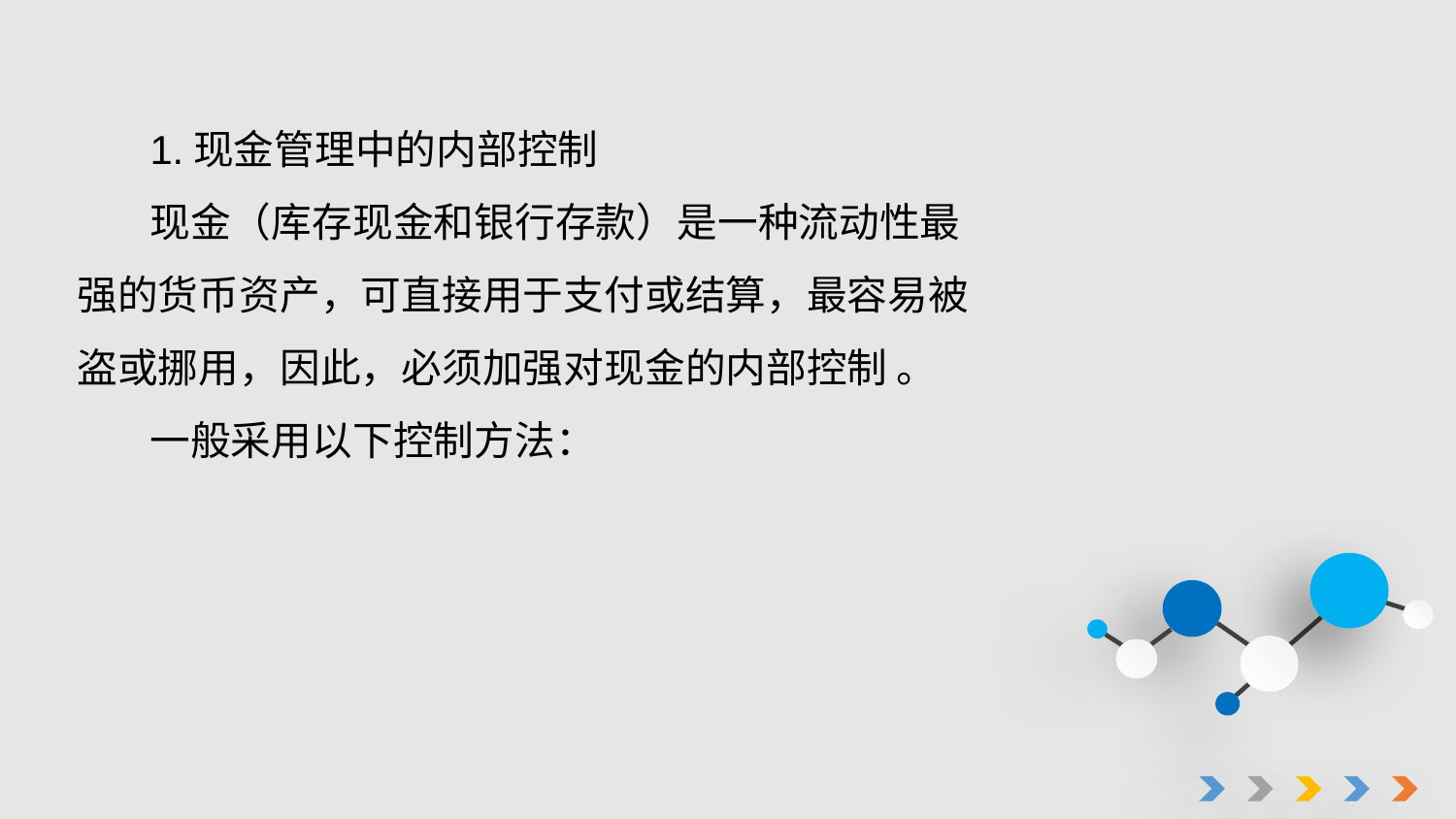

1.现金管理中的内部控制
现金（库存现金和银行存款）是一种流动性最强的货币资产，可直接用于支付或结算，最容易被盗或挪用，因此，必须加强对现金的内部控制 。
一般采用以下控制方法：